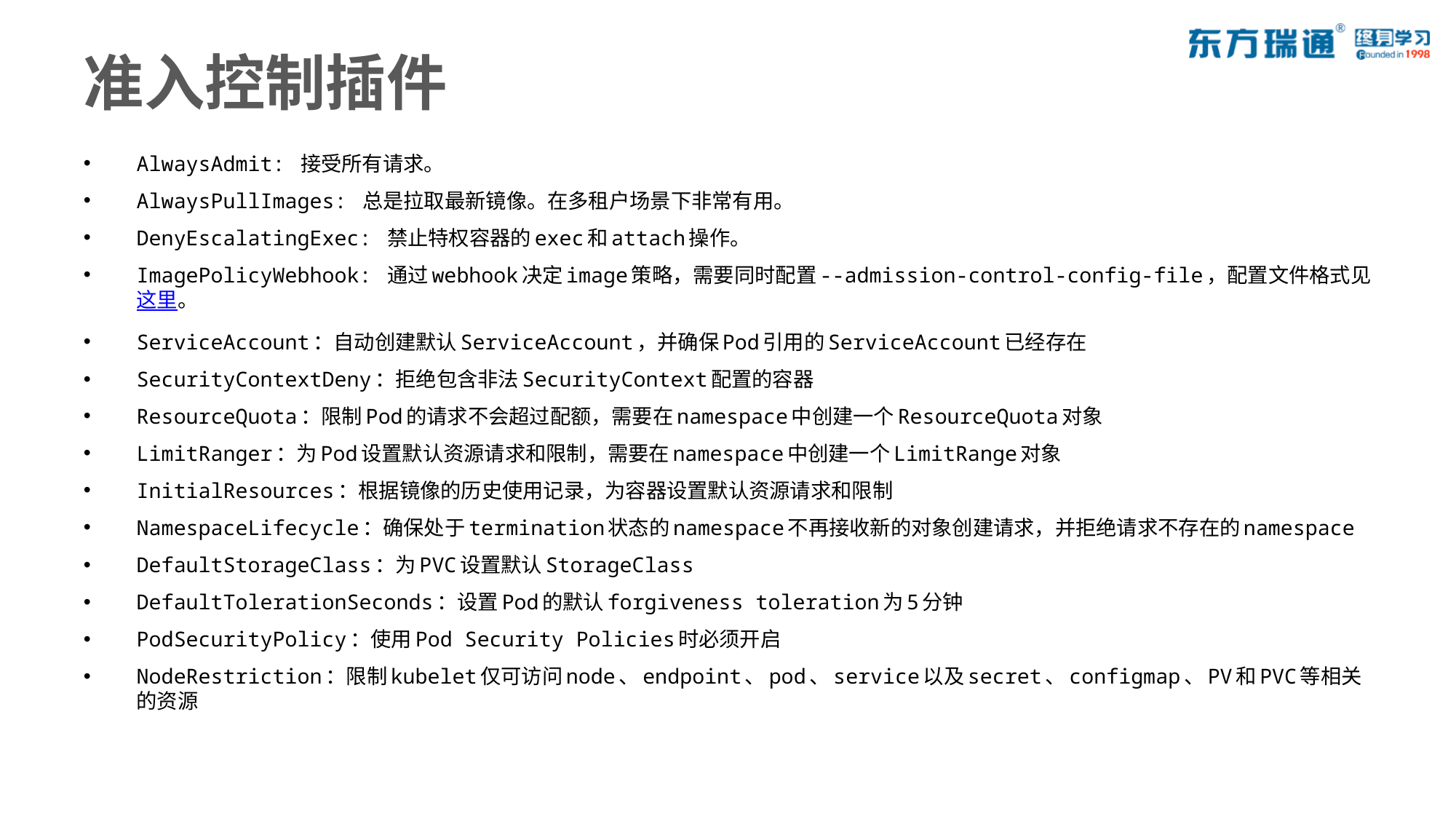

# 准入控制插件
AlwaysAdmit: 接受所有请求。
AlwaysPullImages: 总是拉取最新镜像。在多租户场景下非常有用。
DenyEscalatingExec: 禁止特权容器的exec和attach操作。
ImagePolicyWebhook: 通过webhook决定image策略，需要同时配置--admission-control-config-file，配置文件格式见这里。
ServiceAccount：自动创建默认ServiceAccount，并确保Pod引用的ServiceAccount已经存在
SecurityContextDeny：拒绝包含非法SecurityContext配置的容器
ResourceQuota：限制Pod的请求不会超过配额，需要在namespace中创建一个ResourceQuota对象
LimitRanger：为Pod设置默认资源请求和限制，需要在namespace中创建一个LimitRange对象
InitialResources：根据镜像的历史使用记录，为容器设置默认资源请求和限制
NamespaceLifecycle：确保处于termination状态的namespace不再接收新的对象创建请求，并拒绝请求不存在的namespace
DefaultStorageClass：为PVC设置默认StorageClass
DefaultTolerationSeconds：设置Pod的默认forgiveness toleration为5分钟
PodSecurityPolicy：使用Pod Security Policies时必须开启
NodeRestriction：限制kubelet仅可访问node、endpoint、pod、service以及secret、configmap、PV和PVC等相关的资源